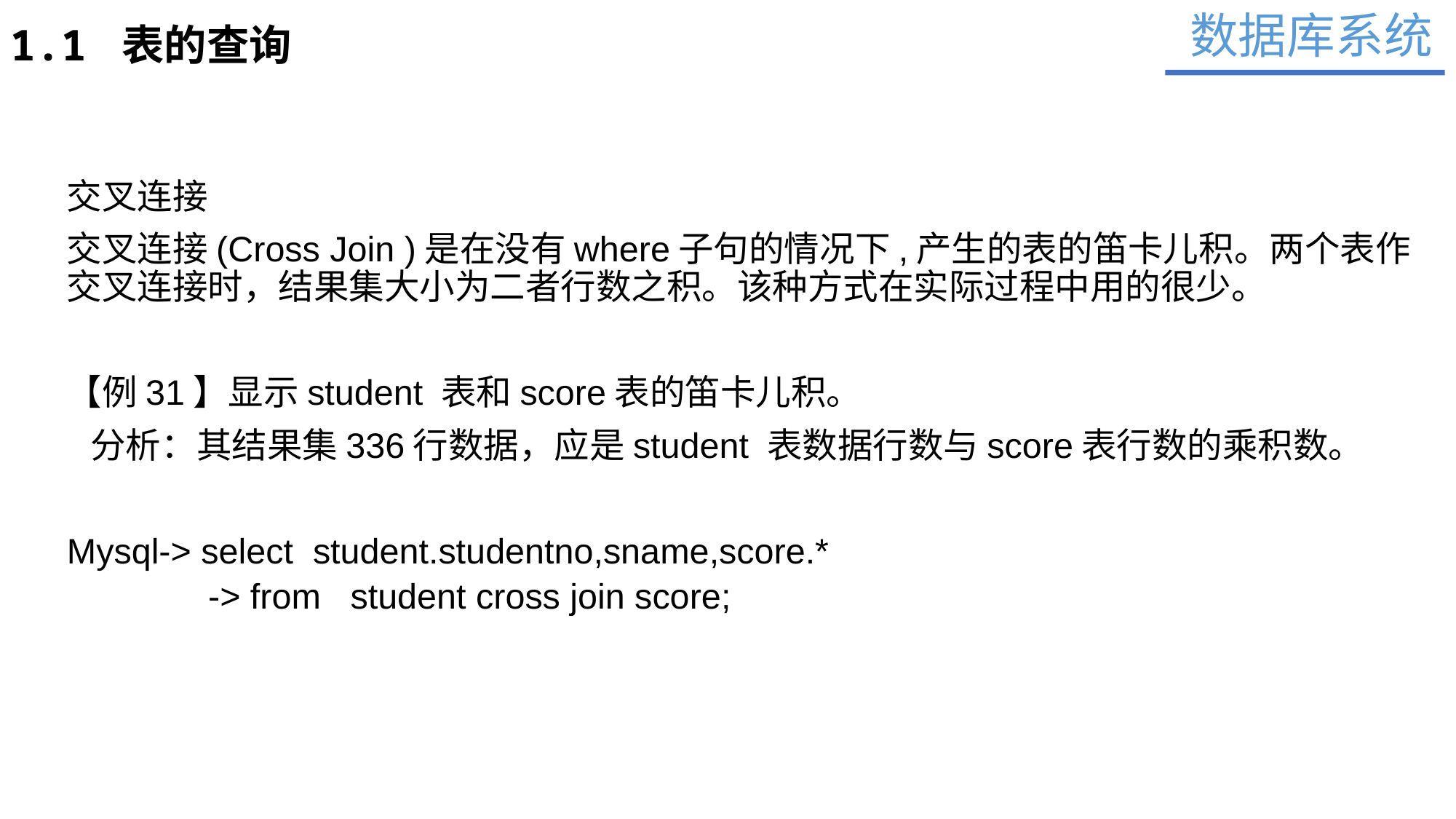

数据库系统
1.1 表的查询

交叉连接
交叉连接(Cross Join )是在没有where子句的情况下,产生的表的笛卡儿积。两个表作交叉连接时，结果集大小为二者行数之积。该种方式在实际过程中用的很少。

【例31】显示student 表和score表的笛卡儿积。
  分析：其结果集336行数据，应是student 表数据行数与score表行数的乘积数。

Mysql-> select  student.studentno,sname,score.*
         -> from   student cross join score;